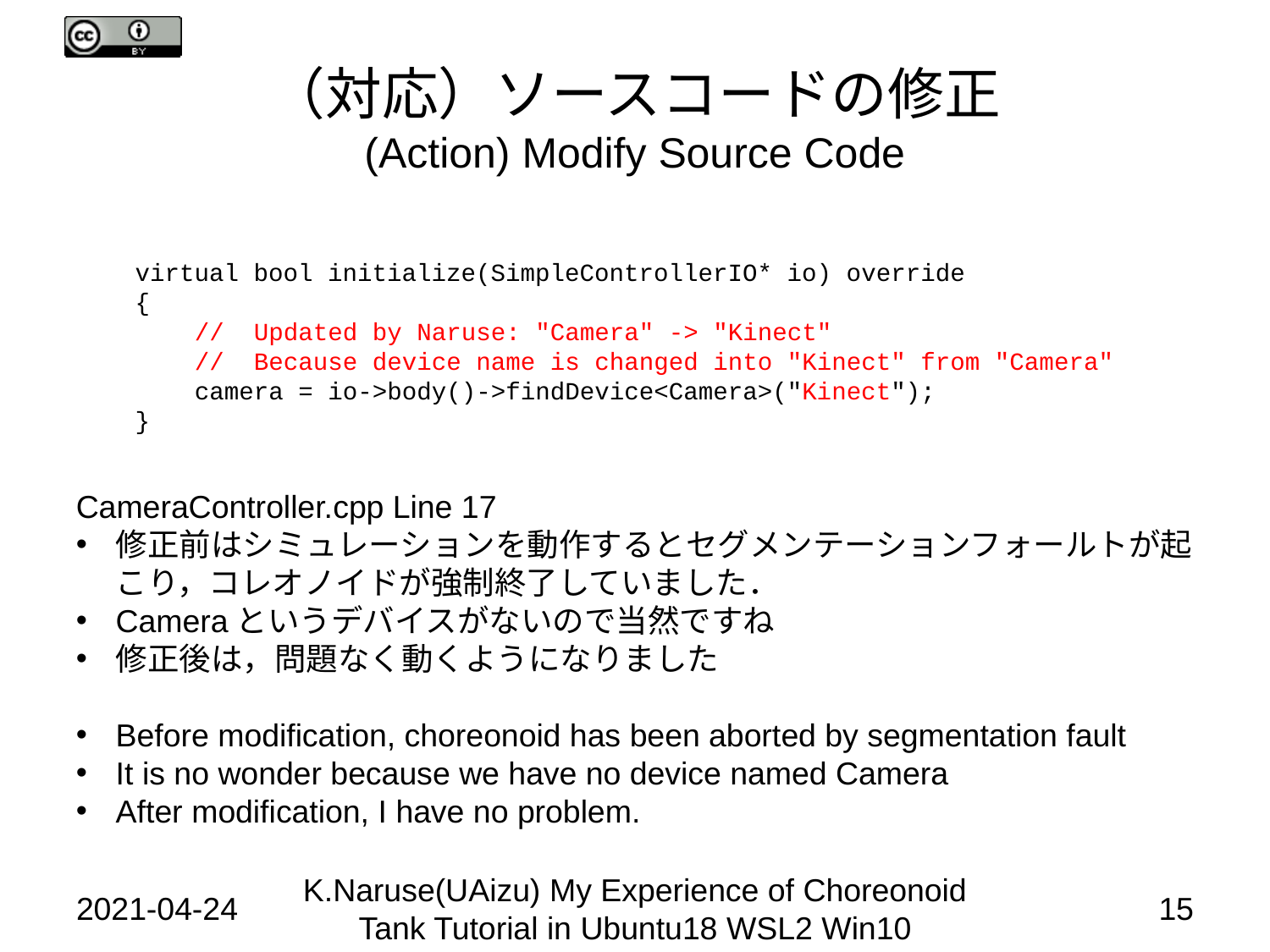

# （対応）ソースコードの修正 (Action) Modify Source Code
    virtual bool initialize(SimpleControllerIO* io) override
    {
        //  Updated by Naruse: "Camera" -> "Kinect"
        //  Because device name is changed into "Kinect" from "Camera"
        camera = io->body()->findDevice<Camera>("Kinect");
    }
CameraController.cpp Line 17
修正前はシミュレーションを動作するとセグメンテーションフォールトが起こり，コレオノイドが強制終了していました．
Cameraというデバイスがないので当然ですね
修正後は，問題なく動くようになりました

Before modification, choreonoid has been aborted by segmentation fault
It is no wonder because we have no device named Camera
After modification, I have no problem.
2021-04-24
K.Naruse(UAizu) My Experience of Choreonoid Tank Tutorial in Ubuntu18 WSL2 Win10
15